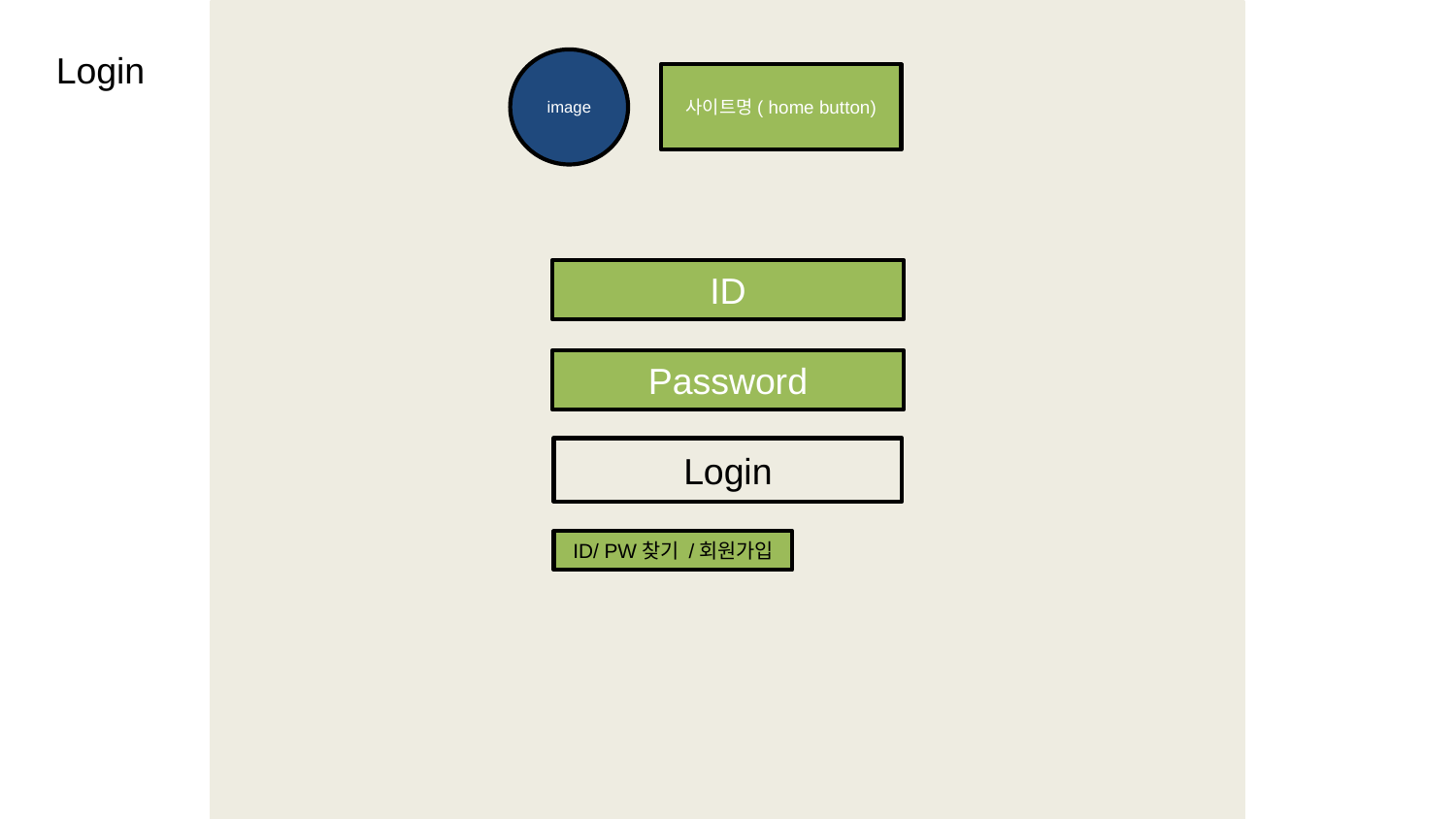

Login
image
사이트명( home button)
ID
Password
Login
ID/ PW찾기 /회원가입